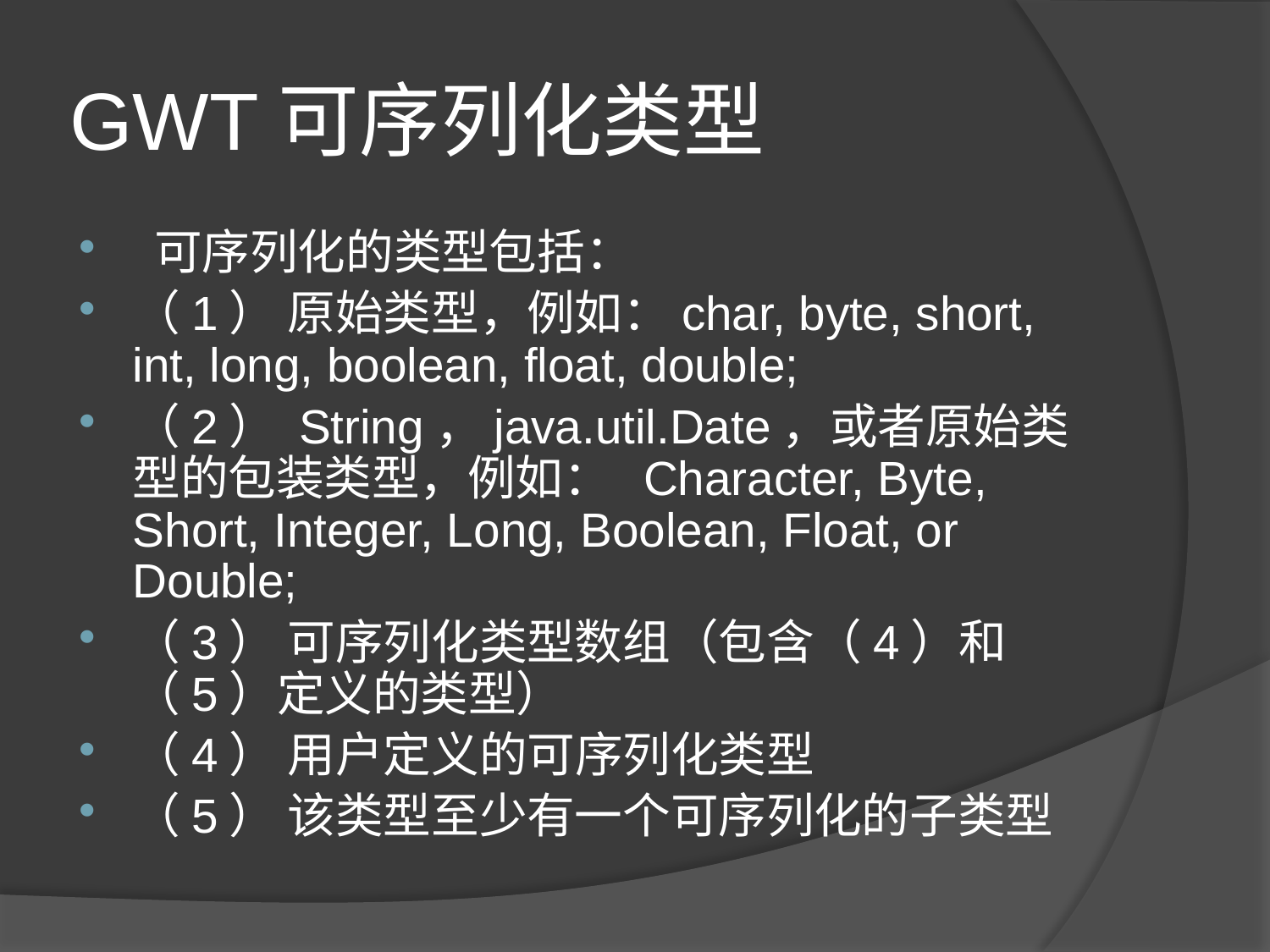

# GWT可序列化类型
 可序列化的类型包括：
（1） 原始类型，例如：char, byte, short, int, long, boolean, float, double;
（2） String，java.util.Date，或者原始类型的包装类型，例如：  Character, Byte, Short, Integer, Long, Boolean, Float, or Double;
（3） 可序列化类型数组（包含（4）和（5）定义的类型）
（4） 用户定义的可序列化类型
（5） 该类型至少有一个可序列化的子类型